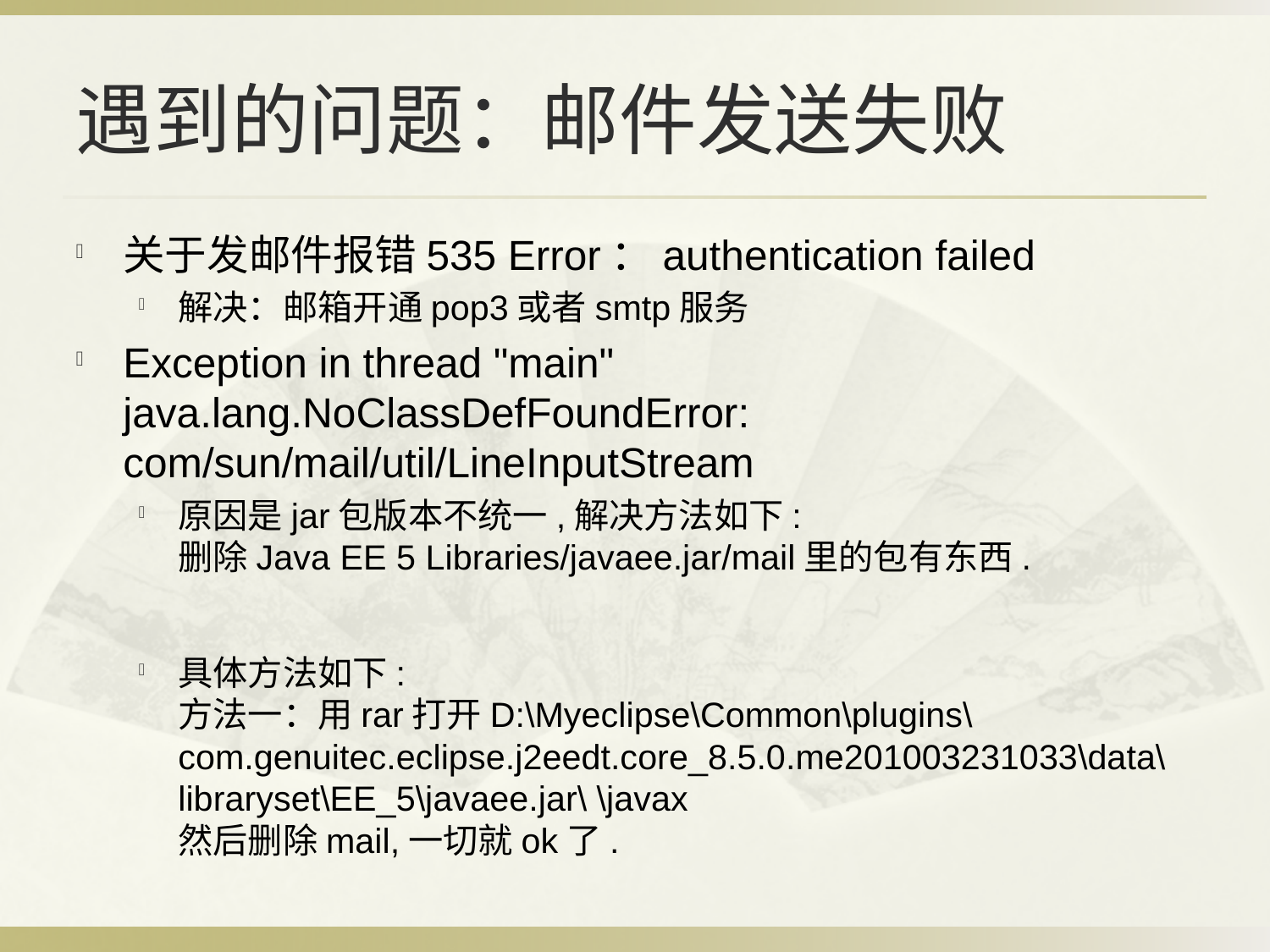

# 遇到的问题：邮件发送失败
关于发邮件报错535 Error：authentication failed
解决：邮箱开通pop3或者smtp服务
Exception in thread "main" java.lang.NoClassDefFoundError: com/sun/mail/util/LineInputStream
原因是jar包版本不统一,解决方法如下: 
删除Java EE 5 Libraries/javaee.jar/mail里的包有东西.

具体方法如下: 
方法一：用rar打开D:\Myeclipse\Common\plugins\com.genuitec.eclipse.j2eedt.core_8.5.0.me201003231033\data\libraryset\EE_5\javaee.jar\ \javax 
然后删除mail,一切就ok了.